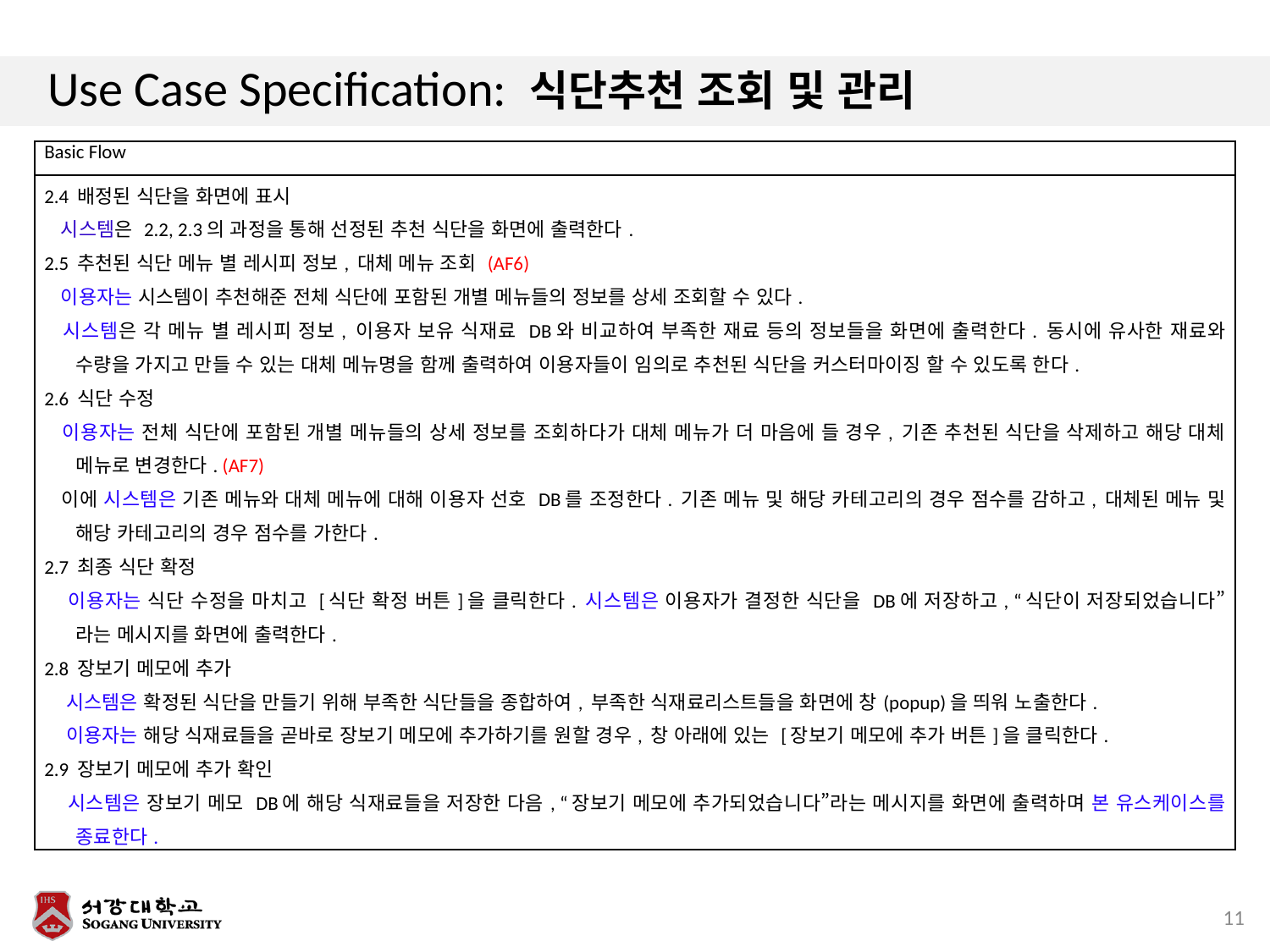

# Use Case Specification: 식단추천 조회 및 관리
| Basic Flow |
| --- |
| 2.4 배정된 식단을 화면에 표시 시스템은 2.2, 2.3의 과정을 통해 선정된 추천 식단을 화면에 출력한다. 2.5 추천된 식단 메뉴 별 레시피 정보, 대체 메뉴 조회 (AF6) 이용자는 시스템이 추천해준 전체 식단에 포함된 개별 메뉴들의 정보를 상세 조회할 수 있다. 시스템은 각 메뉴 별 레시피 정보, 이용자 보유 식재료 DB와 비교하여 부족한 재료 등의 정보들을 화면에 출력한다. 동시에 유사한 재료와 수량을 가지고 만들 수 있는 대체 메뉴명을 함께 출력하여 이용자들이 임의로 추천된 식단을 커스터마이징 할 수 있도록 한다. 2.6 식단 수정 이용자는 전체 식단에 포함된 개별 메뉴들의 상세 정보를 조회하다가 대체 메뉴가 더 마음에 들 경우, 기존 추천된 식단을 삭제하고 해당 대체 메뉴로 변경한다. (AF7) 이에 시스템은 기존 메뉴와 대체 메뉴에 대해 이용자 선호 DB를 조정한다. 기존 메뉴 및 해당 카테고리의 경우 점수를 감하고, 대체된 메뉴 및 해당 카테고리의 경우 점수를 가한다. 2.7 최종 식단 확정 이용자는 식단 수정을 마치고 [식단 확정 버튼]을 클릭한다. 시스템은 이용자가 결정한 식단을 DB에 저장하고, “식단이 저장되었습니다”라는 메시지를 화면에 출력한다. 2.8 장보기 메모에 추가 시스템은 확정된 식단을 만들기 위해 부족한 식단들을 종합하여, 부족한 식재료리스트들을 화면에 창(popup)을 띄워 노출한다. 이용자는 해당 식재료들을 곧바로 장보기 메모에 추가하기를 원할 경우, 창 아래에 있는 [장보기 메모에 추가 버튼]을 클릭한다. 2.9 장보기 메모에 추가 확인 시스템은 장보기 메모 DB에 해당 식재료들을 저장한 다음, “장보기 메모에 추가되었습니다”라는 메시지를 화면에 출력하며 본 유스케이스를 종료한다. |
11